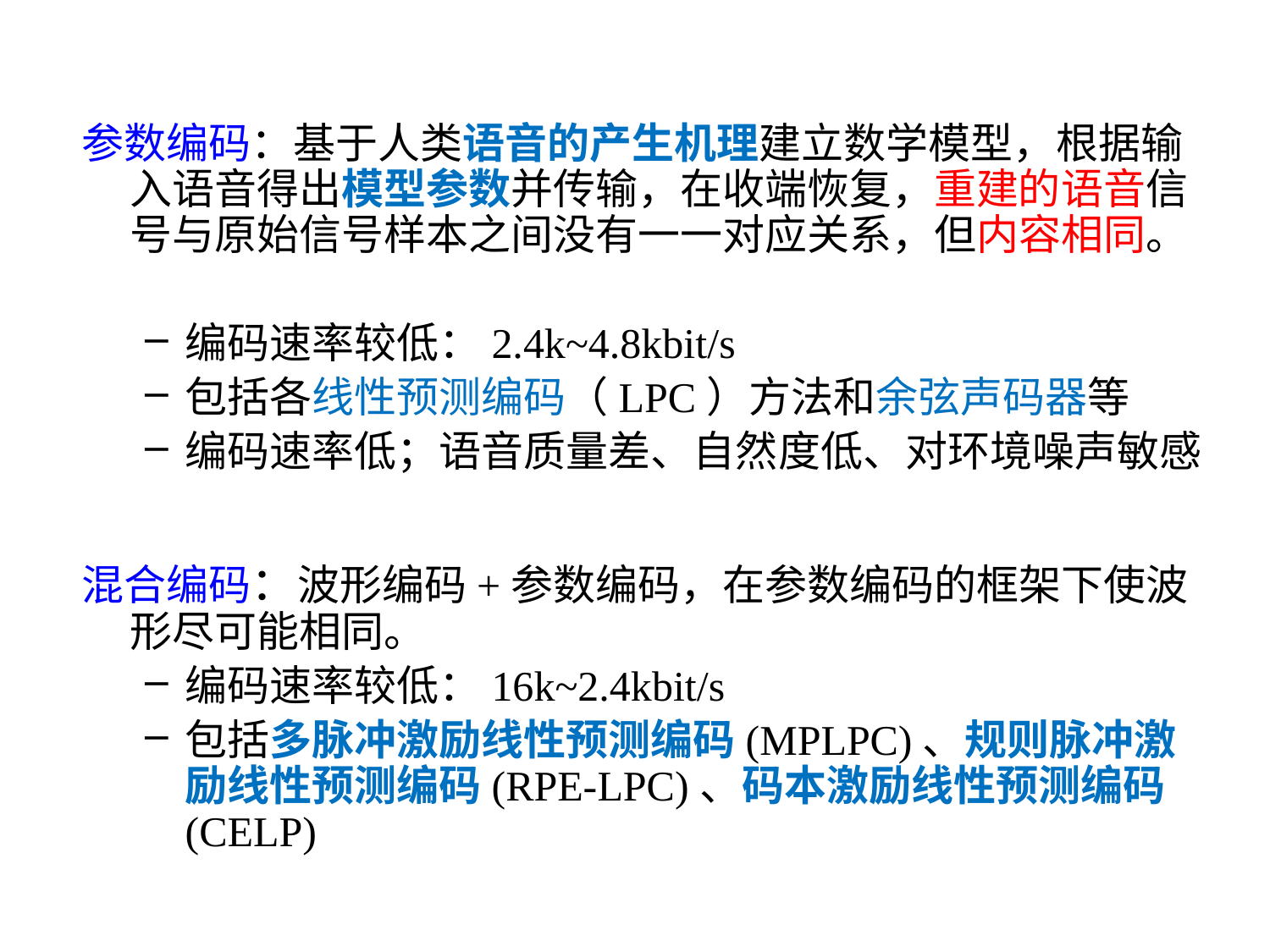

参数编码：基于人类语音的产生机理建立数学模型，根据输入语音得出模型参数并传输，在收端恢复，重建的语音信号与原始信号样本之间没有一一对应关系，但内容相同。

编码速率较低：2.4k~4.8kbit/s
包括各线性预测编码（LPC）方法和余弦声码器等
编码速率低；语音质量差、自然度低、对环境噪声敏感

混合编码：波形编码+参数编码，在参数编码的框架下使波形尽可能相同。
编码速率较低：16k~2.4kbit/s
包括多脉冲激励线性预测编码(MPLPC)、规则脉冲激励线性预测编码(RPE-LPC)、码本激励线性预测编码(CELP)